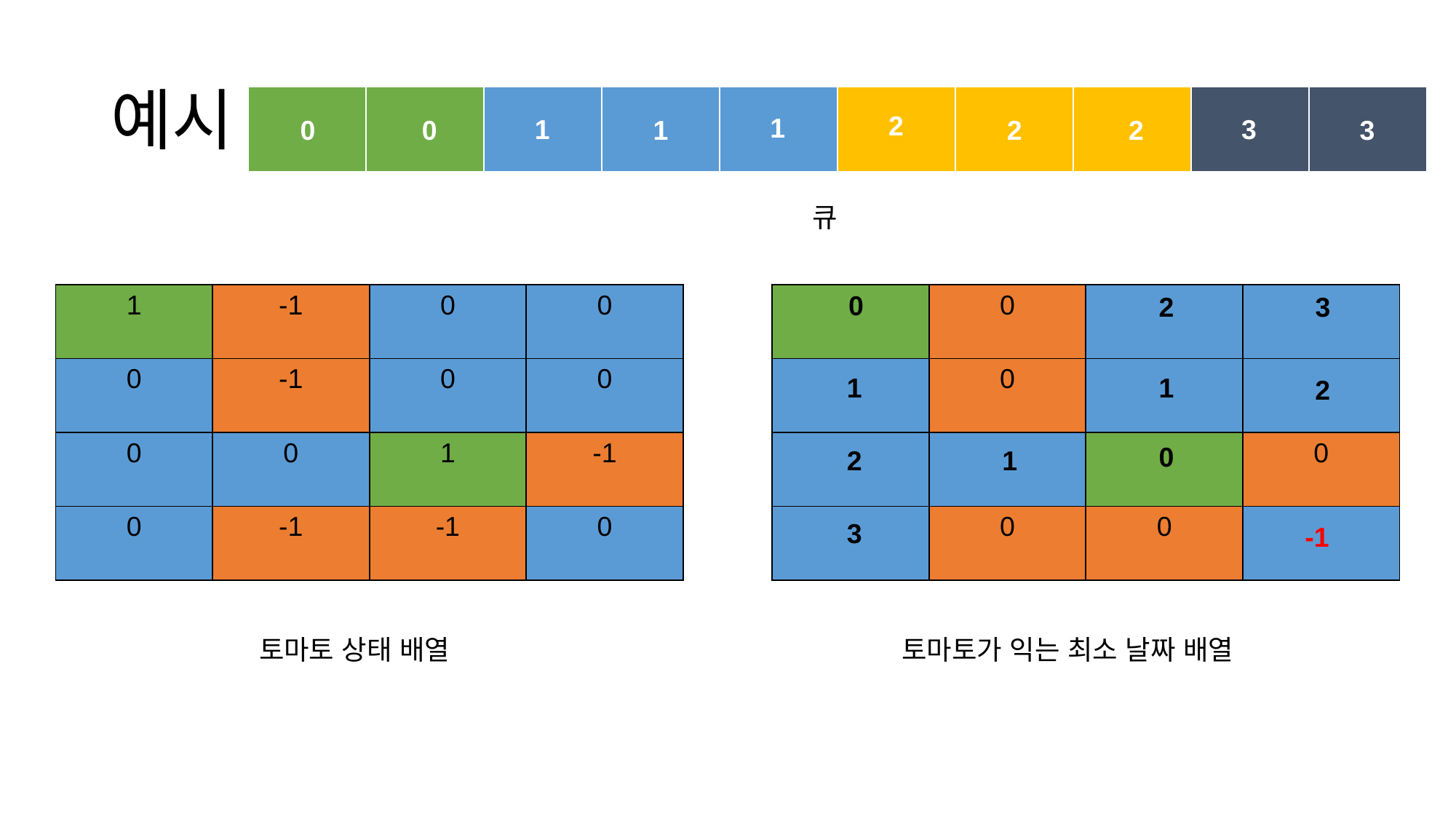

# 예시
|  |  |  |  |  |  |  |  |  |  |
| --- | --- | --- | --- | --- | --- | --- | --- | --- | --- |
2
1
1
3
0
0
1
2
2
3
큐
0
| 1 | -1 | 0 | 0 |
| --- | --- | --- | --- |
| 0 | -1 | 0 | 0 |
| 0 | 0 | 1 | -1 |
| 0 | -1 | -1 | 0 |
|  | 0 |  |  |
| --- | --- | --- | --- |
|  | 0 |  |  |
|  |  |  | 0 |
|  | 0 | 0 |  |
2
3
1
1
2
0
1
2
3
-1
토마토 상태 배열
토마토가 익는 최소 날짜 배열